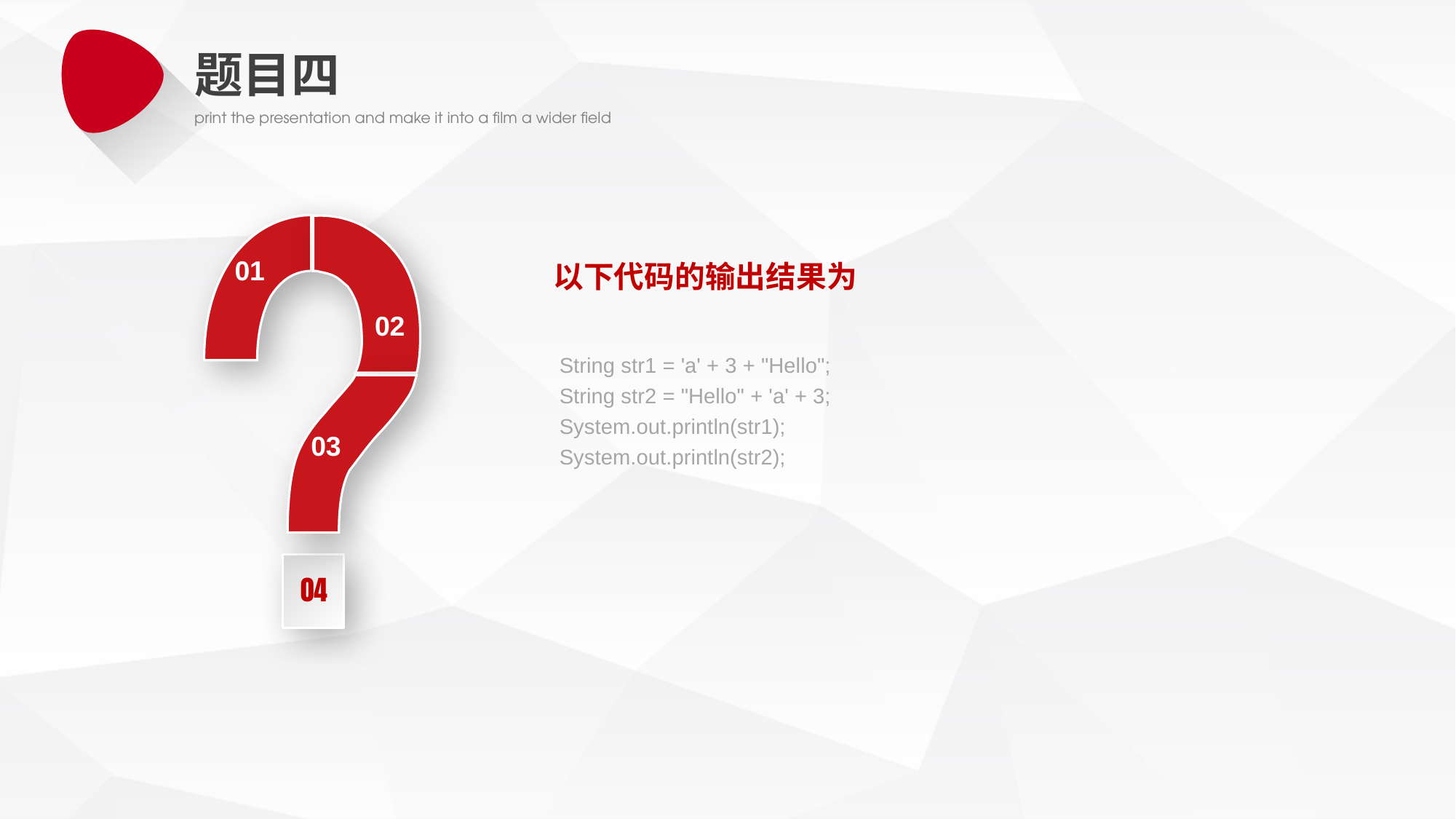

题目四
print the presentation and make it into a film a wider field

01
02
03
04
以下代码的输出结果为
        String str1 = 'a' + 3 + "Hello";
        String str2 = "Hello" + 'a' + 3;
        System.out.println(str1);
        System.out.println(str2);